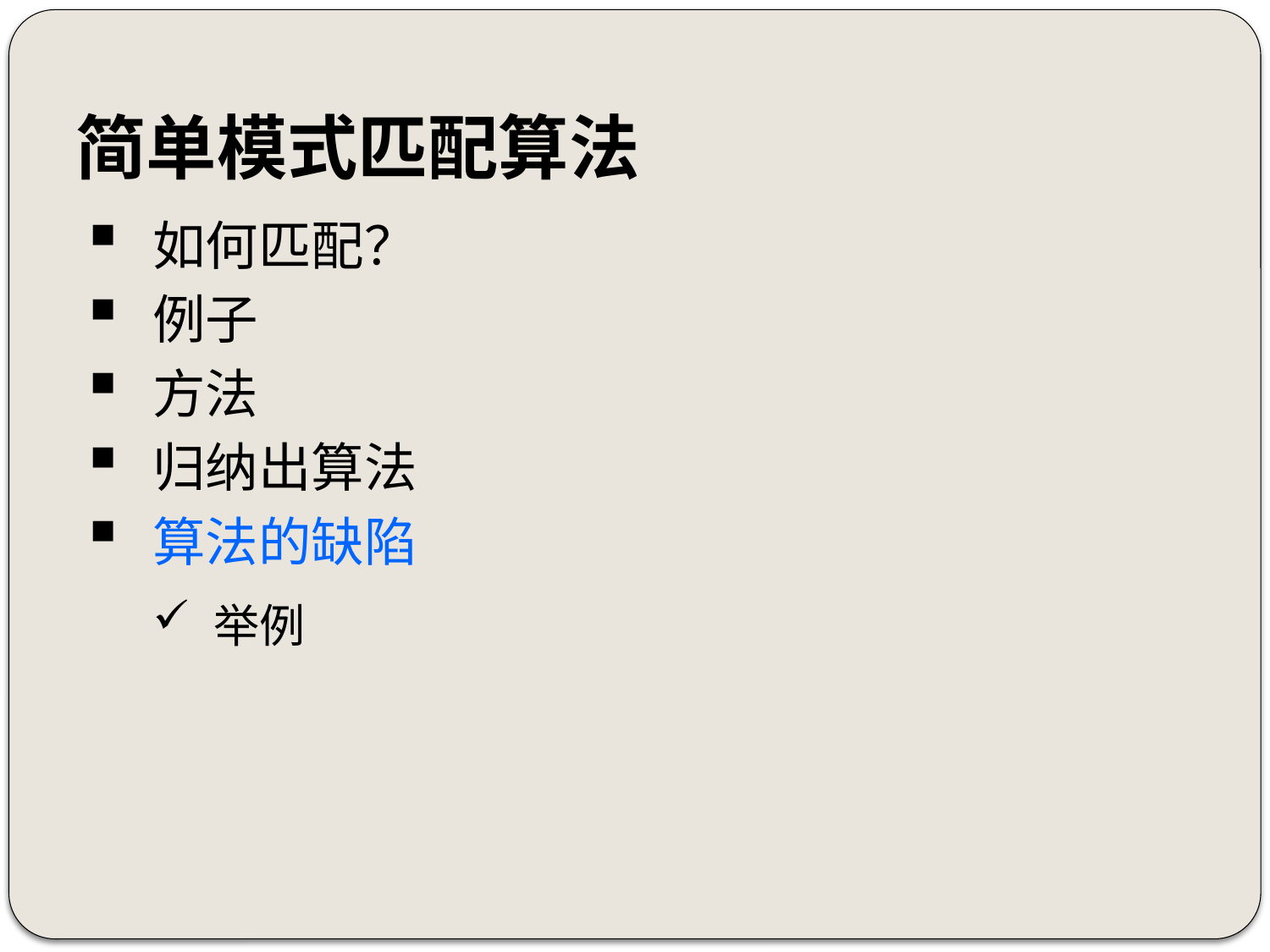

# 简单模式匹配算法
如何匹配？
例子
方法
归纳出算法
算法的缺陷
举例